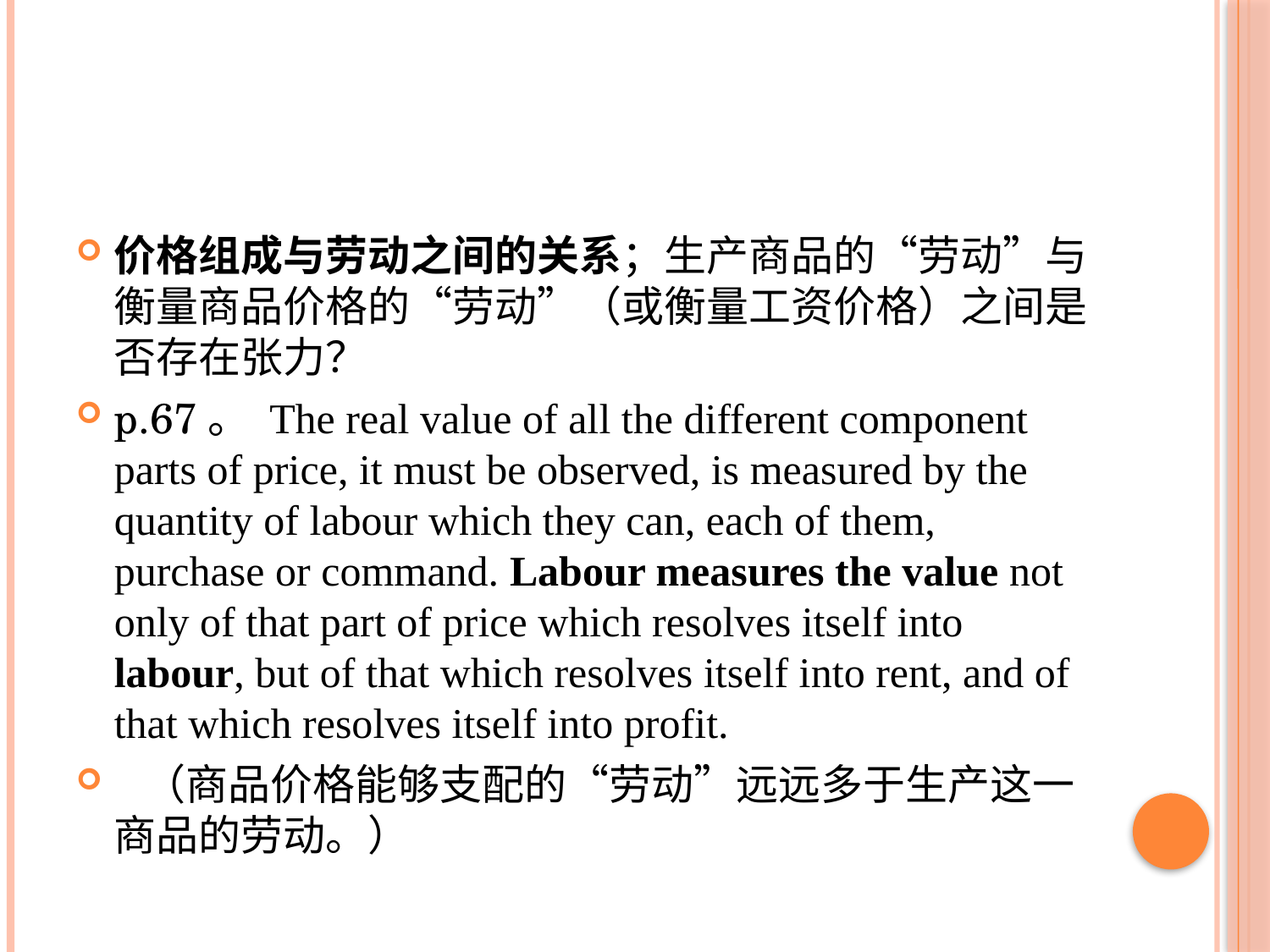

#
价格组成与劳动之间的关系；生产商品的“劳动”与衡量商品价格的“劳动”（或衡量工资价格）之间是否存在张力？
p.67。 The real value of all the different component parts of price, it must be observed, is measured by the quantity of labour which they can, each of them, purchase or command. Labour measures the value not only of that part of price which resolves itself into labour, but of that which resolves itself into rent, and of that which resolves itself into profit.
  （商品价格能够支配的“劳动”远远多于生产这一商品的劳动。）